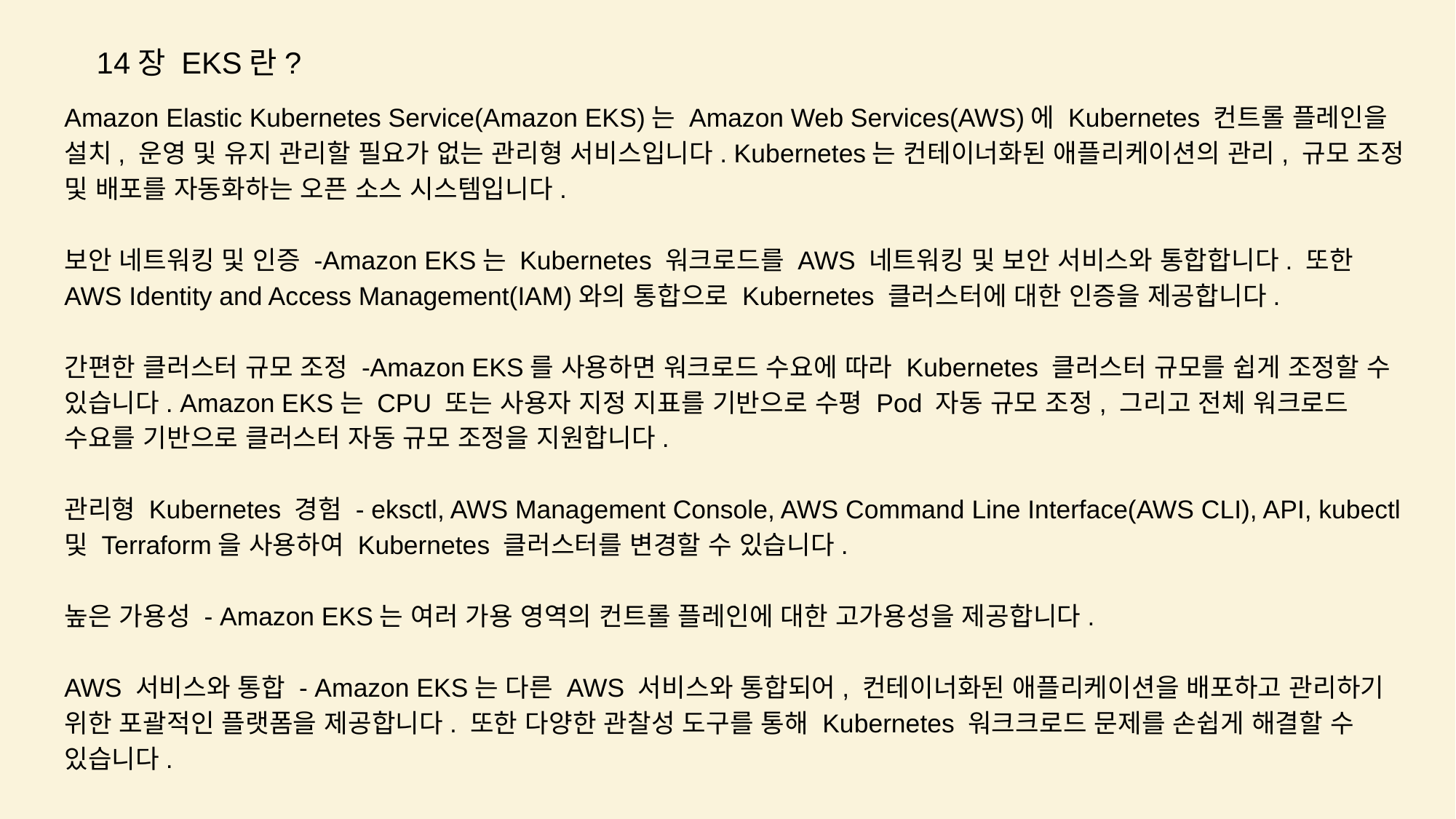

14장 EKS란?
Amazon Elastic Kubernetes Service(Amazon EKS)는 Amazon Web Services(AWS)에 Kubernetes 컨트롤 플레인을 설치, 운영 및 유지 관리할 필요가 없는 관리형 서비스입니다. Kubernetes는 컨테이너화된 애플리케이션의 관리, 규모 조정 및 배포를 자동화하는 오픈 소스 시스템입니다.

보안 네트워킹 및 인증 -Amazon EKS는 Kubernetes 워크로드를 AWS 네트워킹 및 보안 서비스와 통합합니다. 또한 AWS Identity and Access Management(IAM)와의 통합으로 Kubernetes 클러스터에 대한 인증을 제공합니다.

간편한 클러스터 규모 조정 -Amazon EKS를 사용하면 워크로드 수요에 따라 Kubernetes 클러스터 규모를 쉽게 조정할 수 있습니다. Amazon EKS는 CPU 또는 사용자 지정 지표를 기반으로 수평 Pod 자동 규모 조정, 그리고 전체 워크로드 수요를 기반으로 클러스터 자동 규모 조정을 지원합니다.

관리형 Kubernetes 경험 - eksctl, AWS Management Console, AWS Command Line Interface(AWS CLI), API, kubectl 및 Terraform을 사용하여 Kubernetes 클러스터를 변경할 수 있습니다.

높은 가용성 - Amazon EKS는 여러 가용 영역의 컨트롤 플레인에 대한 고가용성을 제공합니다.

AWS 서비스와 통합 - Amazon EKS는 다른 AWS 서비스와 통합되어, 컨테이너화된 애플리케이션을 배포하고 관리하기 위한 포괄적인 플랫폼을 제공합니다. 또한 다양한 관찰성 도구를 통해 Kubernetes 워크크로드 문제를 손쉽게 해결할 수 있습니다.